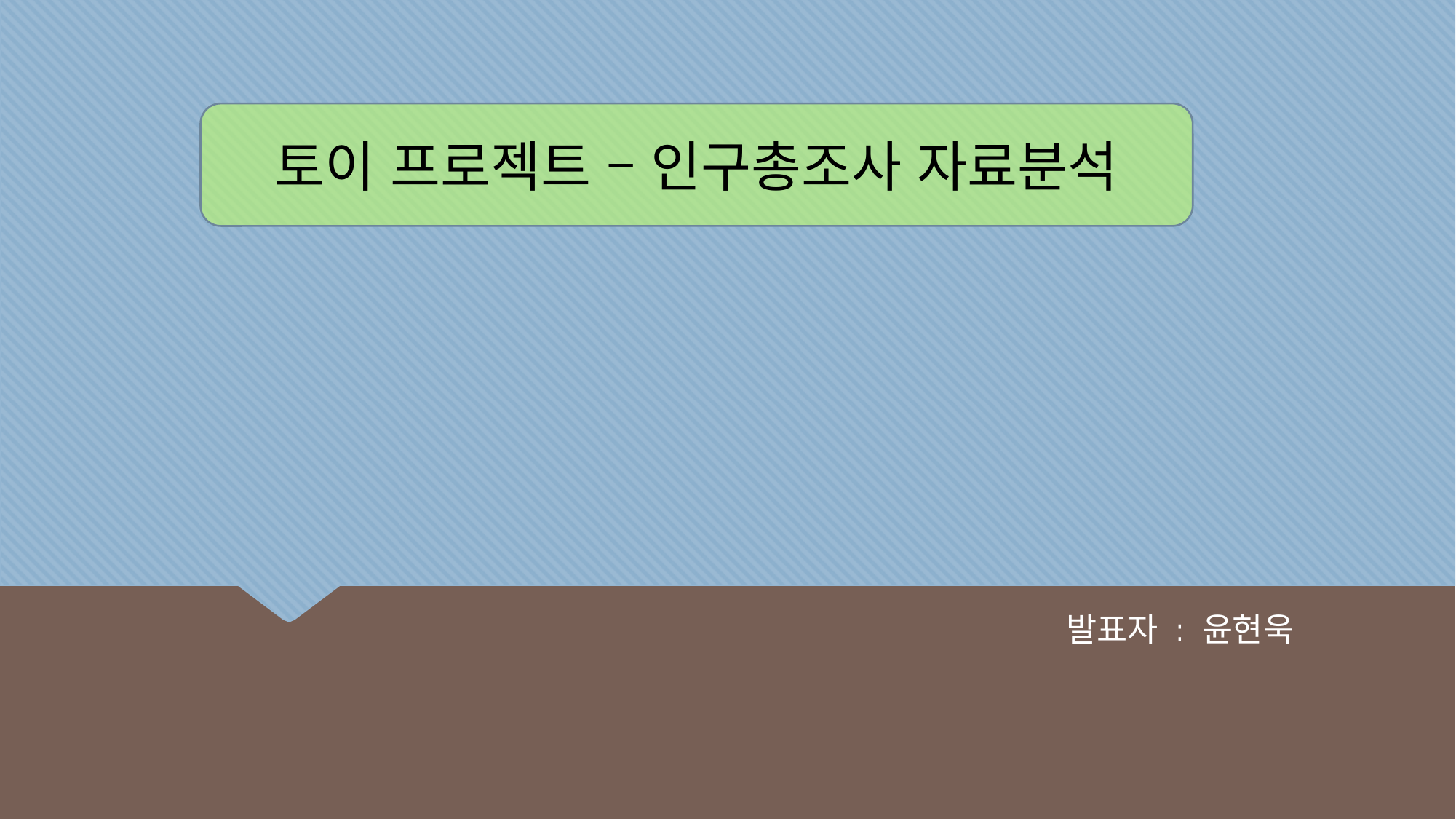

토이 프로젝트 – 인구총조사 자료분석
발표자 : 윤현욱